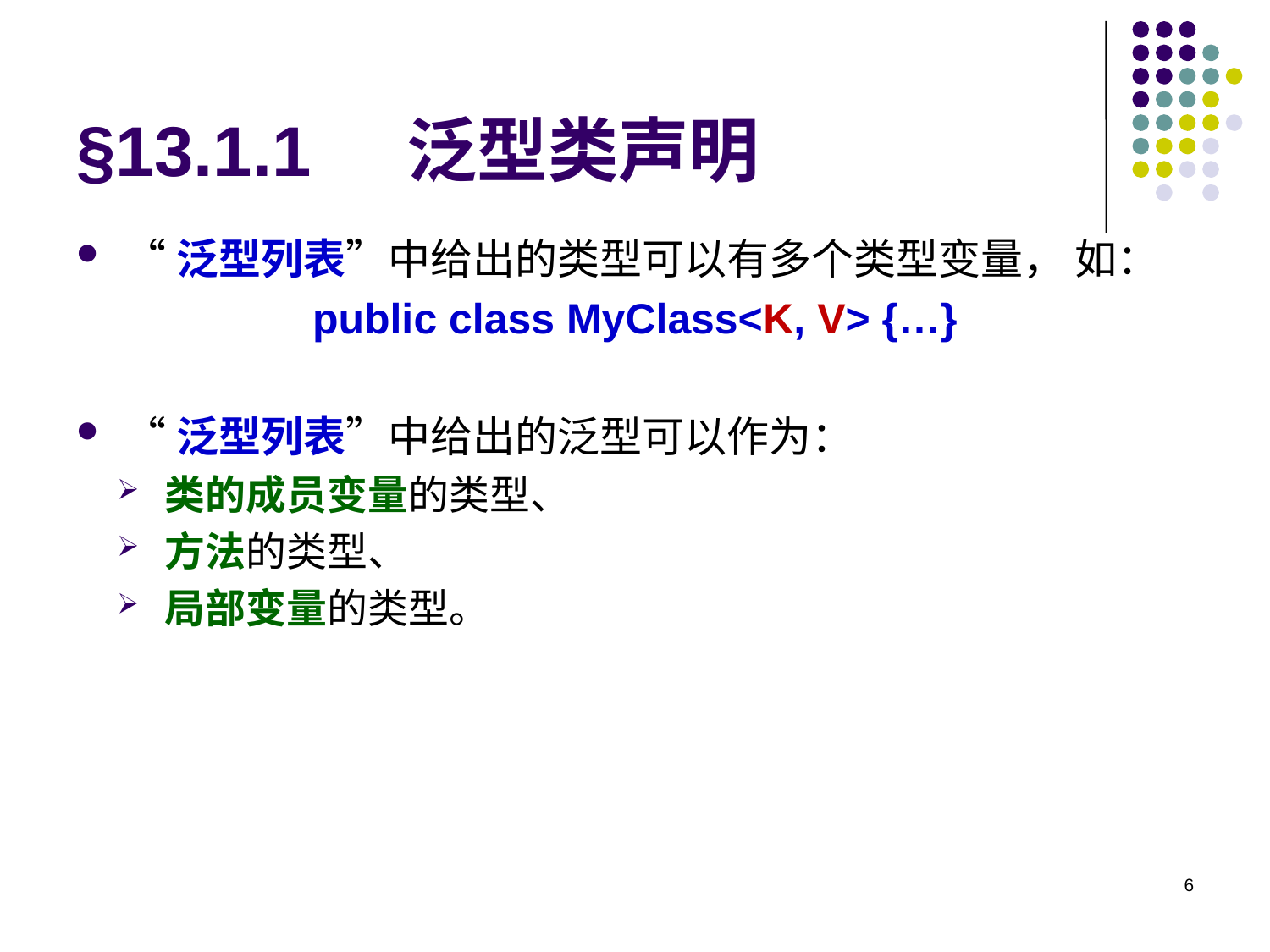

# §13.1.1    泛型类声明
“泛型列表”中给出的类型可以有多个类型变量， 如：
public class MyClass<K, V> {…}

“泛型列表”中给出的泛型可以作为：
类的成员变量的类型、
方法的类型、
局部变量的类型。
6